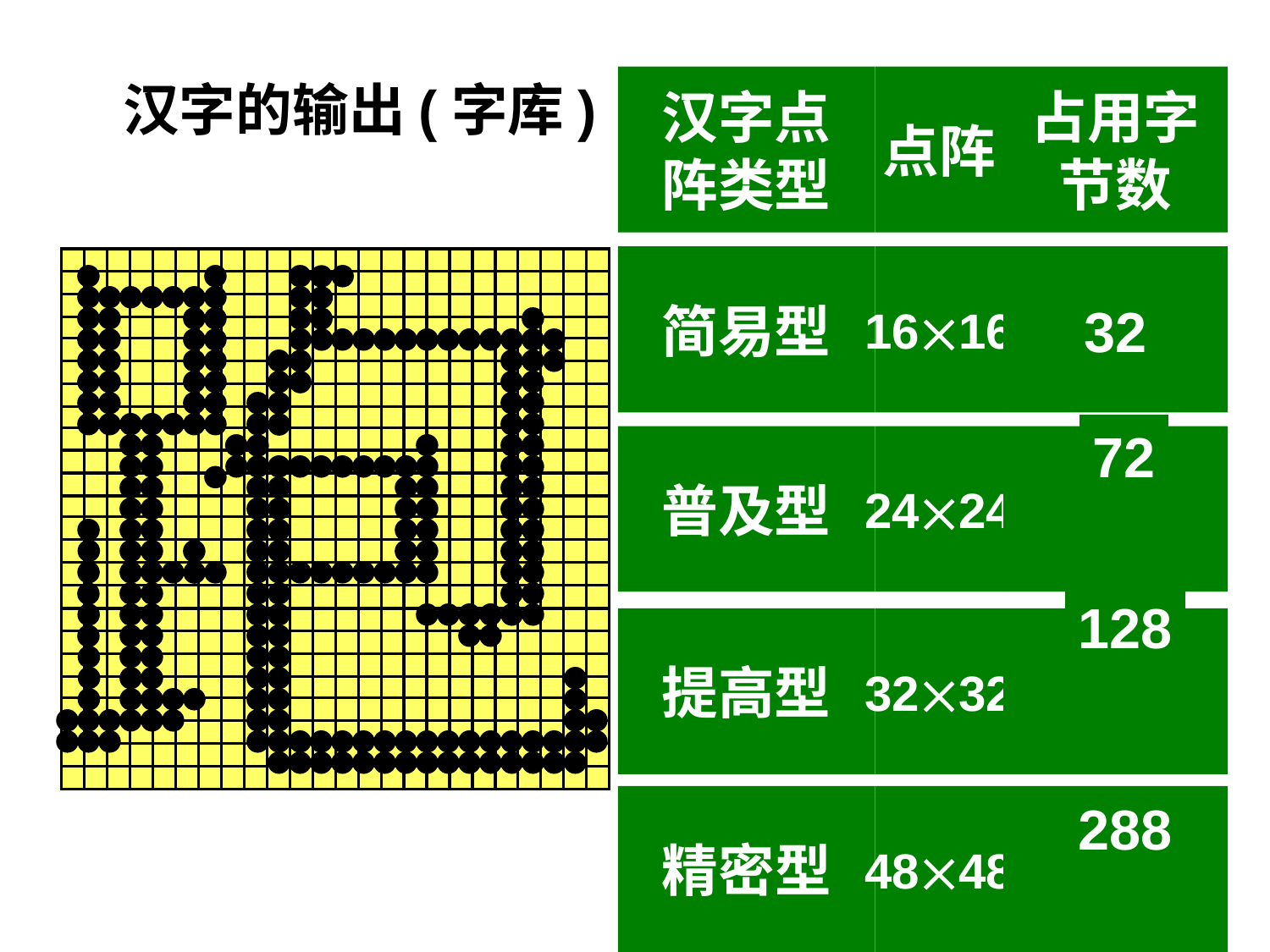

# 汉字的输出(字库)
汉字点
阵类型
点阵
占用字
节数
简易型
16×16
32
72
普及型
24×24

128
提高型
32×32

精密型
48×48

288